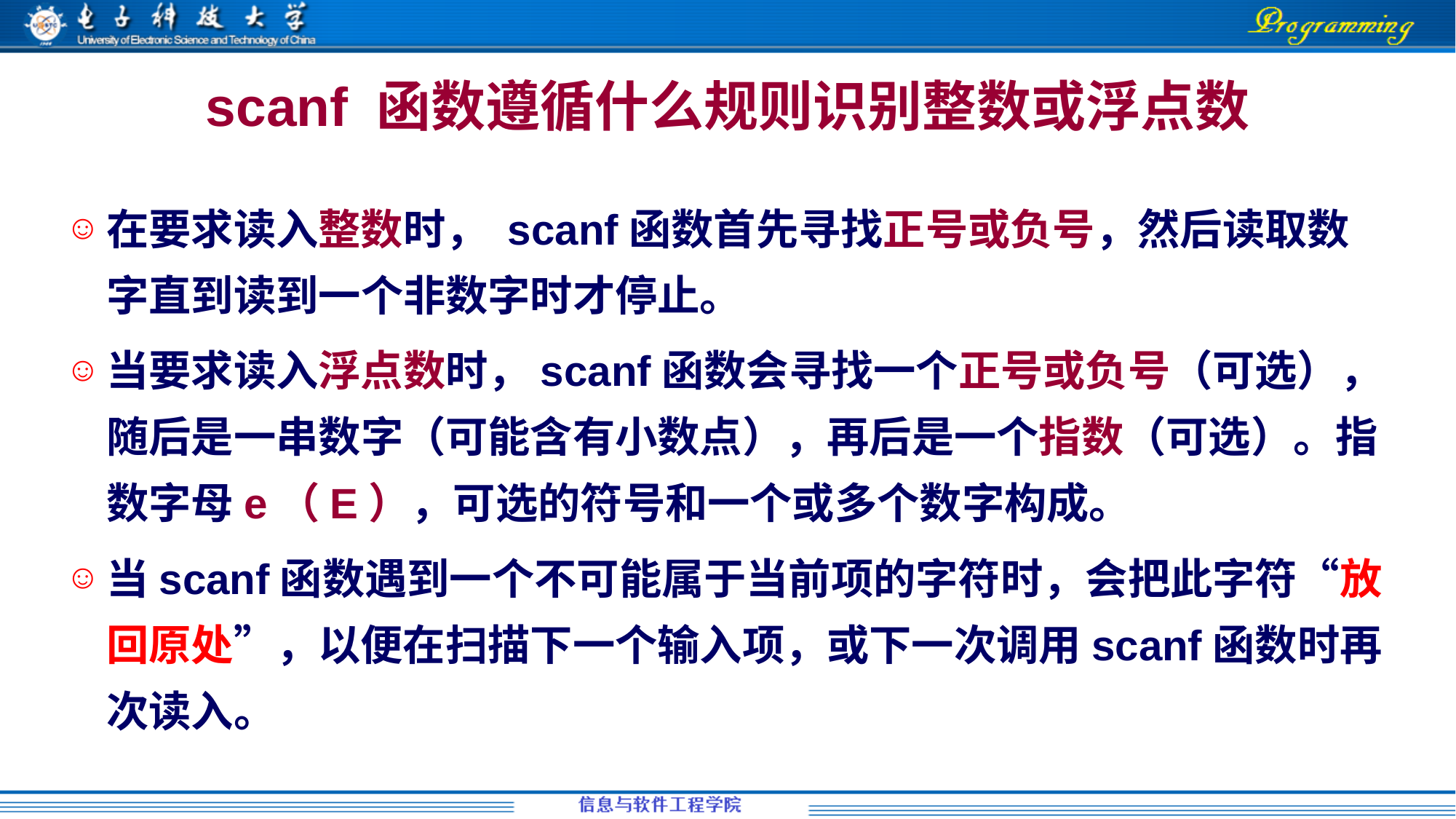

# scanf 函数遵循什么规则识别整数或浮点数
在要求读入整数时， scanf函数首先寻找正号或负号，然后读取数字直到读到一个非数字时才停止。
当要求读入浮点数时，scanf函数会寻找一个正号或负号（可选），随后是一串数字（可能含有小数点），再后是一个指数（可选）。指数字母e（E），可选的符号和一个或多个数字构成。
当scanf函数遇到一个不可能属于当前项的字符时，会把此字符“放回原处”，以便在扫描下一个输入项，或下一次调用scanf函数时再次读入。